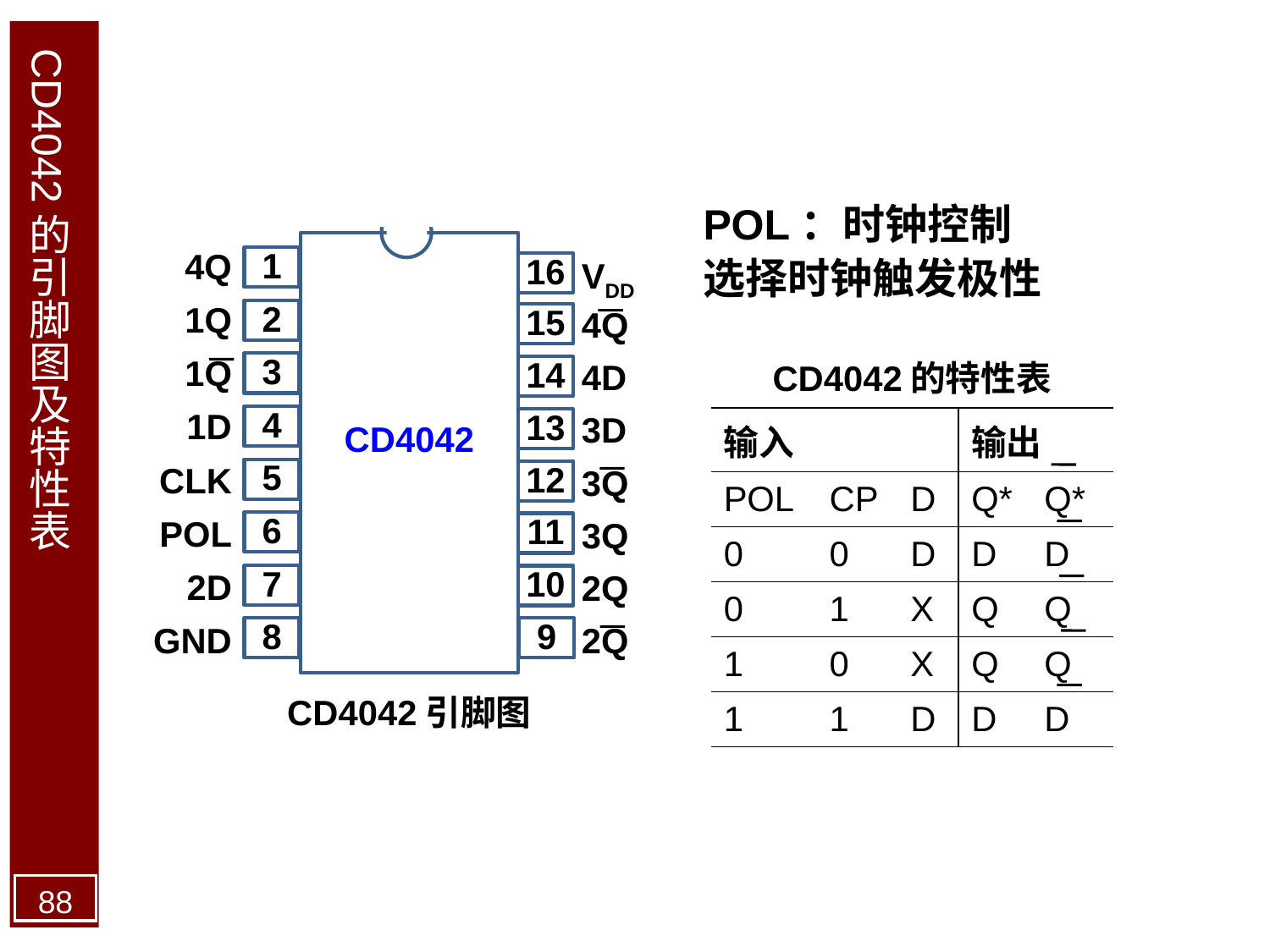

# CD4042的引脚图及特性表
POL：时钟控制
选择时钟触发极性

1

4Q
16

VDD
2

1Q
15

4Q

3

1Q
14

4D

4

1D
13

3D
CD4042
5

12

CLK
3Q

6

11

POL
3Q
7

10

2D
2Q
8

9

GND
2Q

| CD4042的特性表 |  |  |  |  |
| --- | --- | --- | --- | --- |
| 输入 |  |  | 输出 |  |
| POL | CP | D | Q\* | Q\* |
| 0 | 0 | D | D | D |
| 0 | 1 | X | Q | Q |
| 1 | 0 | X | Q | Q |
| 1 | 1 | D | D | D |

CD4042引脚图
88